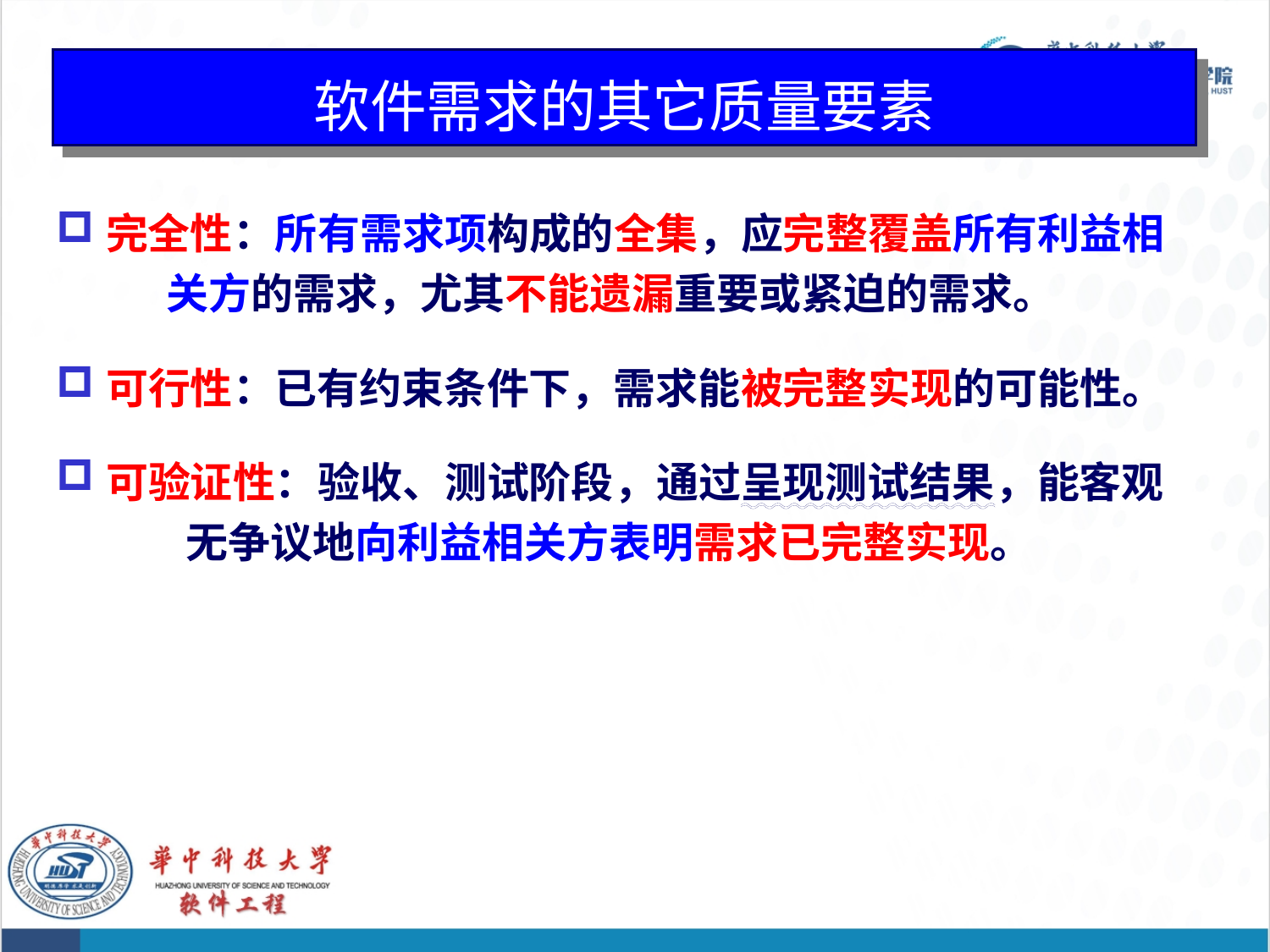

# 软件需求的其它质量要素
完全性：所有需求项构成的全集，应完整覆盖所有利益相
          关方的需求，尤其不能遗漏重要或紧迫的需求。
可行性：已有约束条件下，需求能被完整实现的可能性。
可验证性：验收、测试阶段，通过呈现测试结果，能客观
            无争议地向利益相关方表明需求已完整实现。